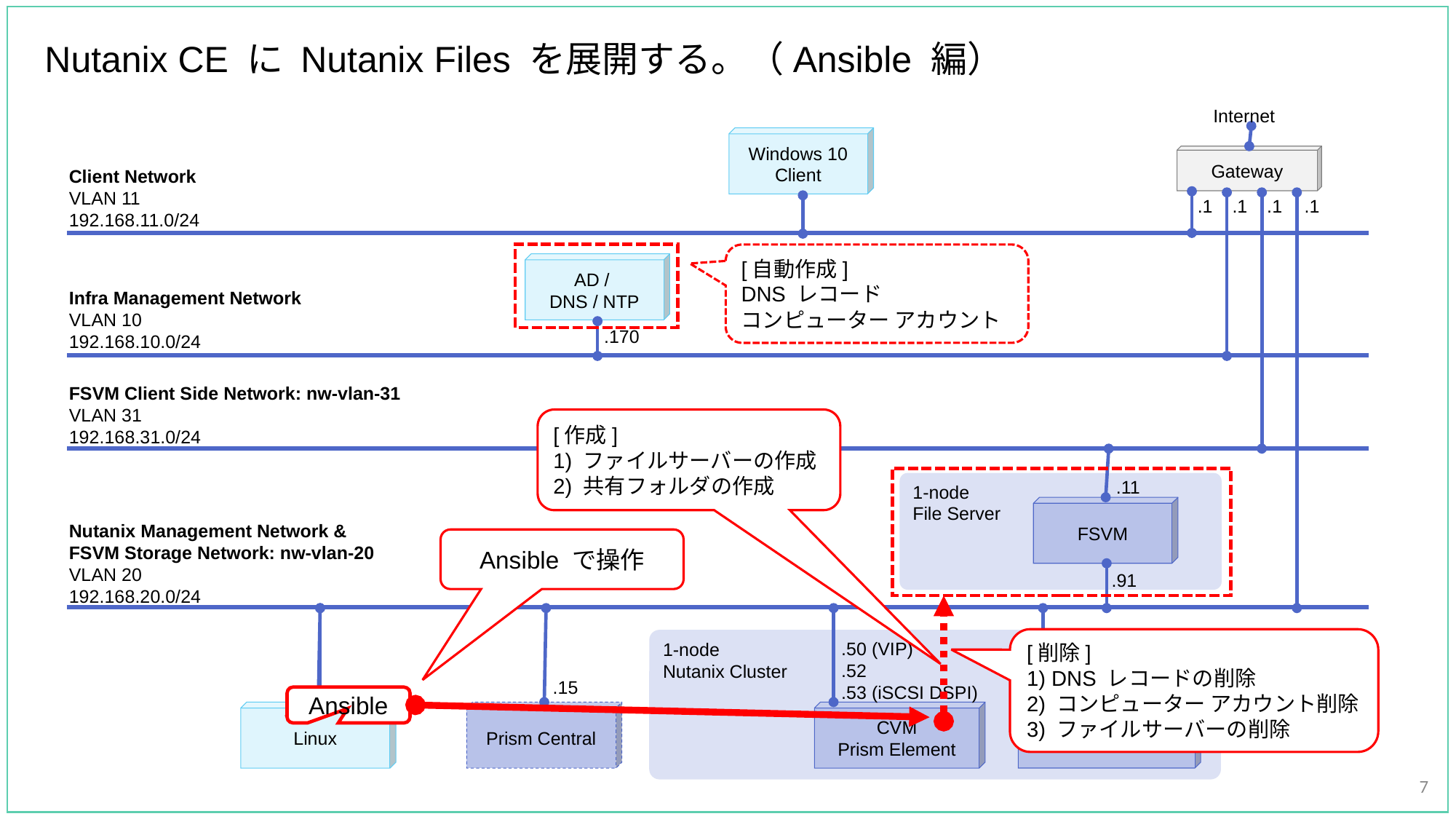

# Nutanix CE に Nutanix Files を展開する。（Ansible 編）

[自動作成]
DNS レコード
コンピューター アカウント
[作成]
1) ファイルサーバーの作成
2) 共有フォルダの作成

Ansible で操作
[削除]
1) DNS レコードの削除
2) コンピューター アカウント削除
3) ファイルサーバーの削除
Ansible
Linux
7